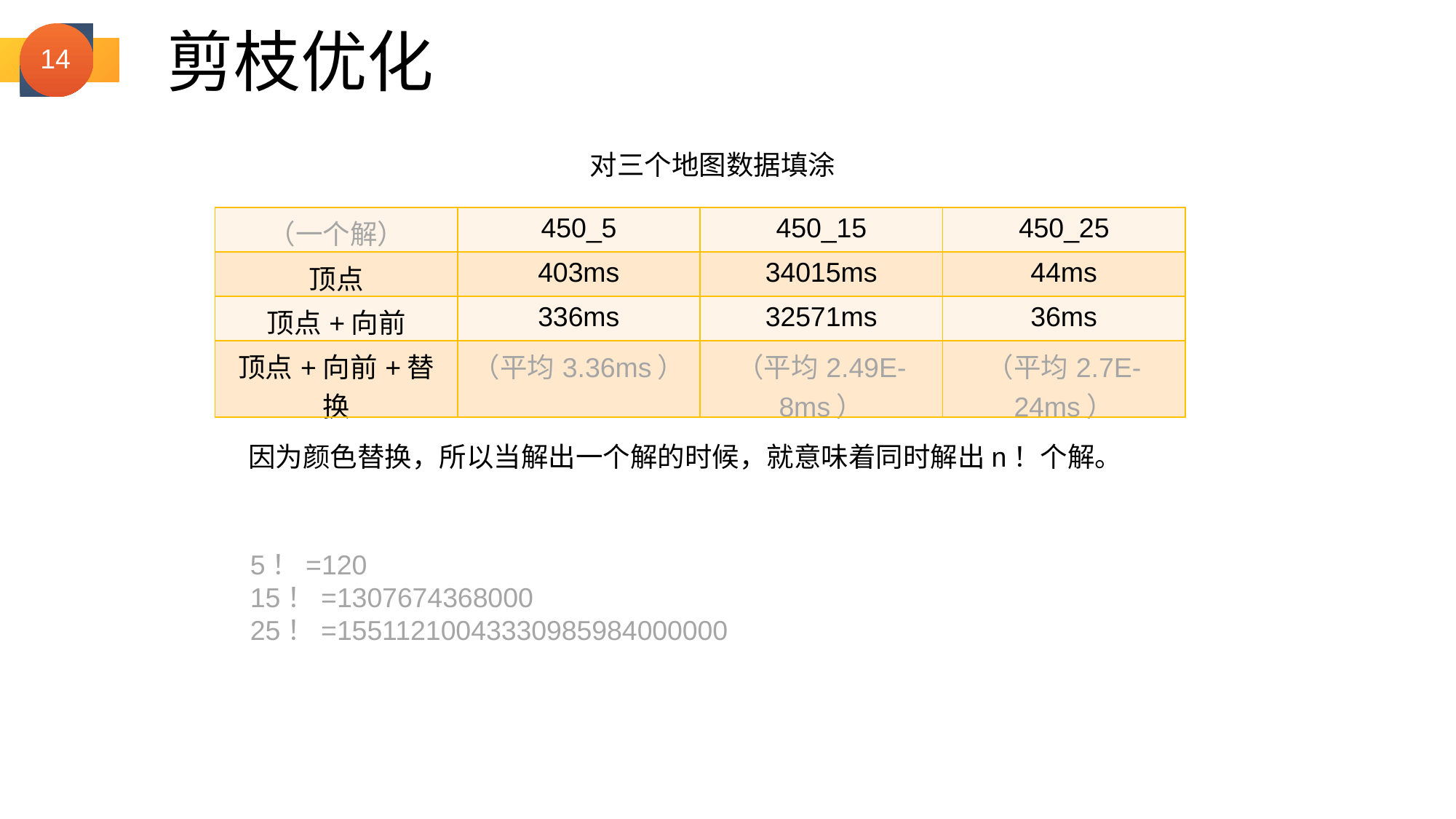

剪枝优化
对三个地图数据填涂
| （一个解） | 450\_5 | 450\_15 | 450\_25 |
| --- | --- | --- | --- |
| 顶点 | 403ms | 34015ms | 44ms |
| 顶点+向前 | 336ms | 32571ms | 36ms |
| 顶点+向前+替换 | （平均3.36ms） | （平均2.49E-8ms） | （平均2.7E-24ms） |
因为颜色替换，所以当解出一个解的时候，就意味着同时解出n！个解。
5！=120
15！=1307674368000
25！=15511210043330985984000000